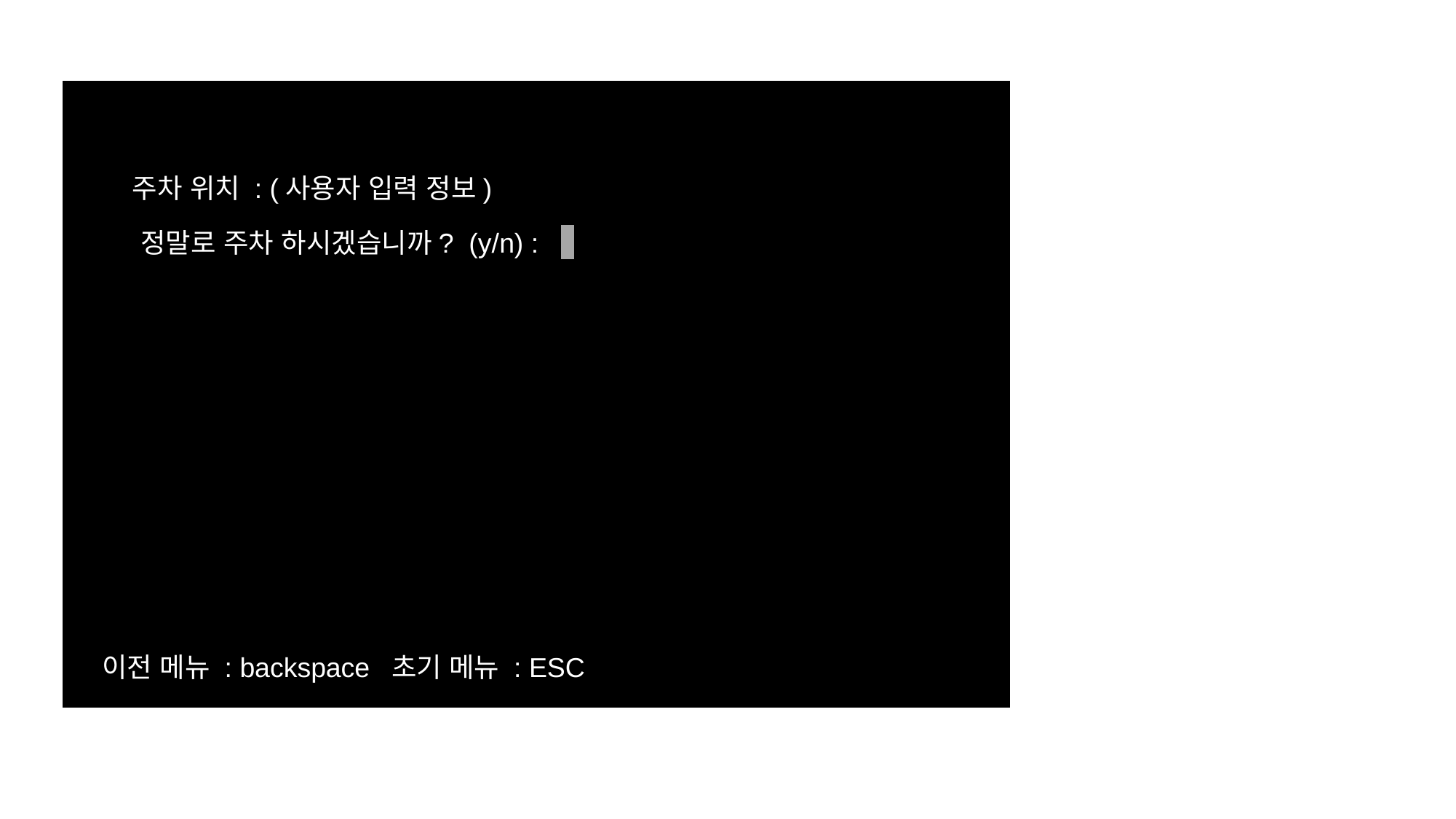

ㄴㅇㄹㄴㅇㄹ
주차 위치 : (사용자 입력 정보)
정말로 주차 하시겠습니까?  (y/n) :

이전 메뉴 : backspace  초기 메뉴 : ESC